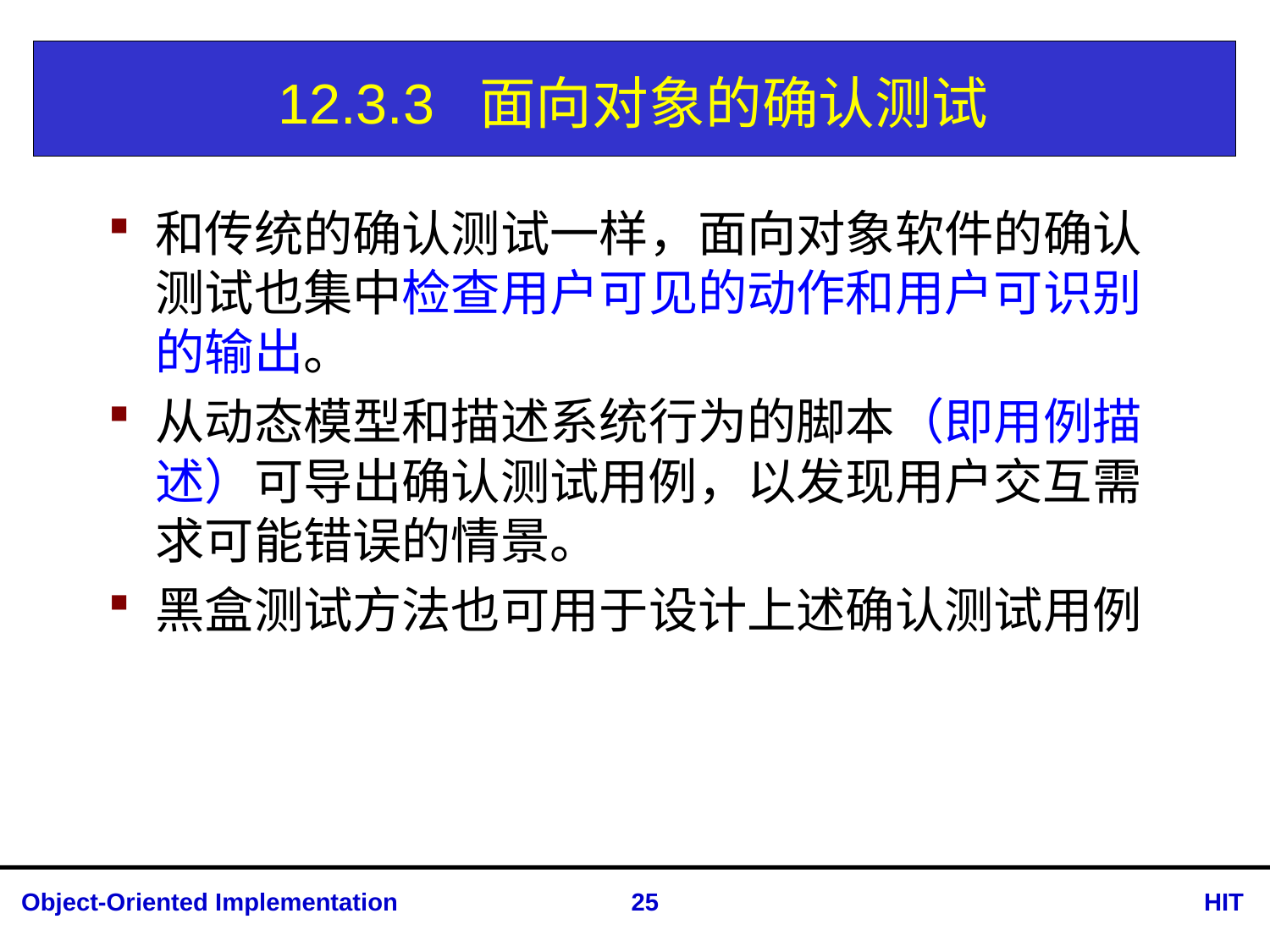

# 12.3.3  面向对象的确认测试
和传统的确认测试一样，面向对象软件的确认测试也集中检查用户可见的动作和用户可识别的输出。
从动态模型和描述系统行为的脚本（即用例描述）可导出确认测试用例，以发现用户交互需求可能错误的情景。
黑盒测试方法也可用于设计上述确认测试用例